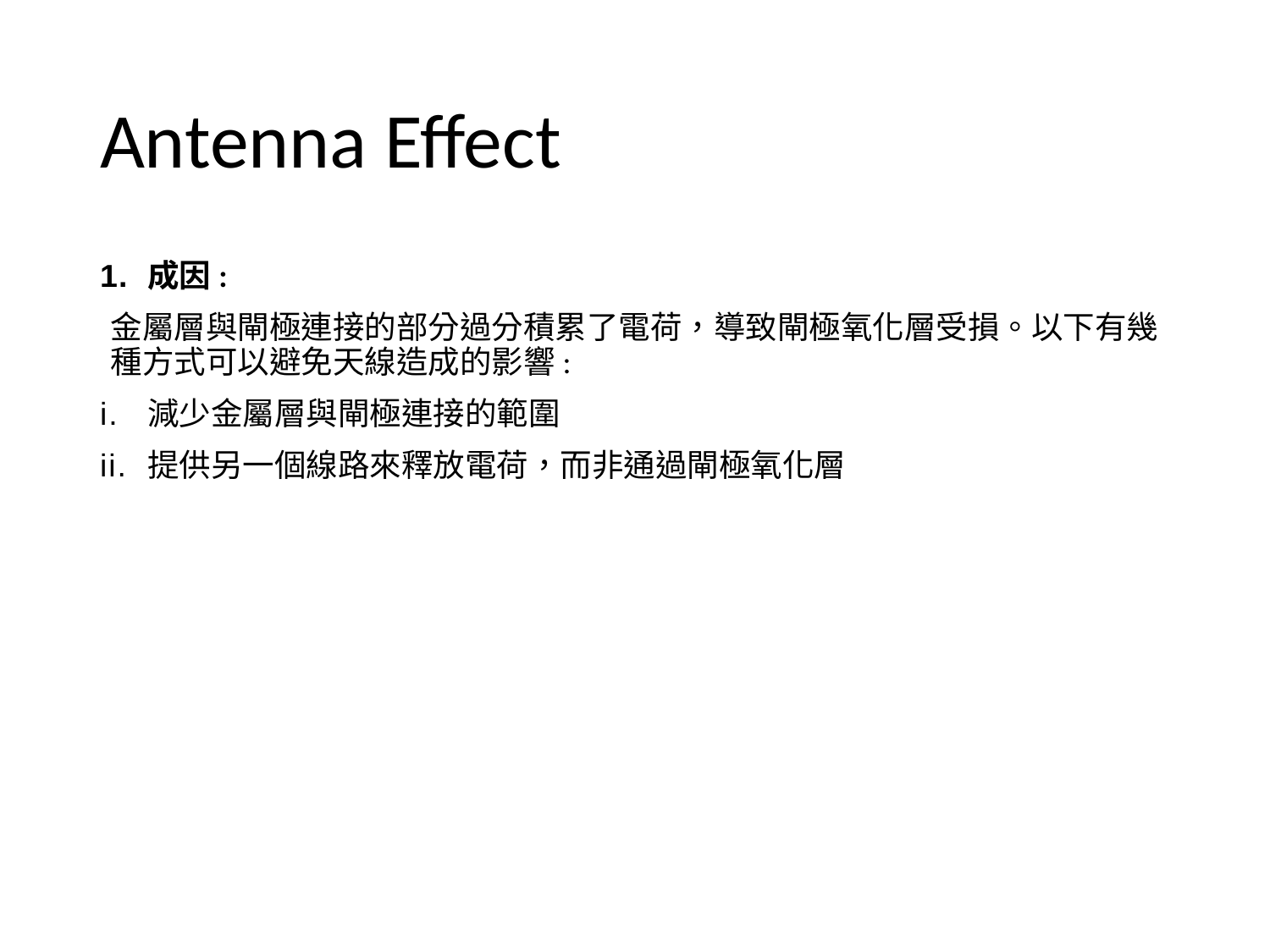

# Antenna Effect
成因:
金屬層與閘極連接的部分過分積累了電荷，導致閘極氧化層受損。以下有幾種方式可以避免天線造成的影響:
減少金屬層與閘極連接的範圍
提供另一個線路來釋放電荷，而非通過閘極氧化層